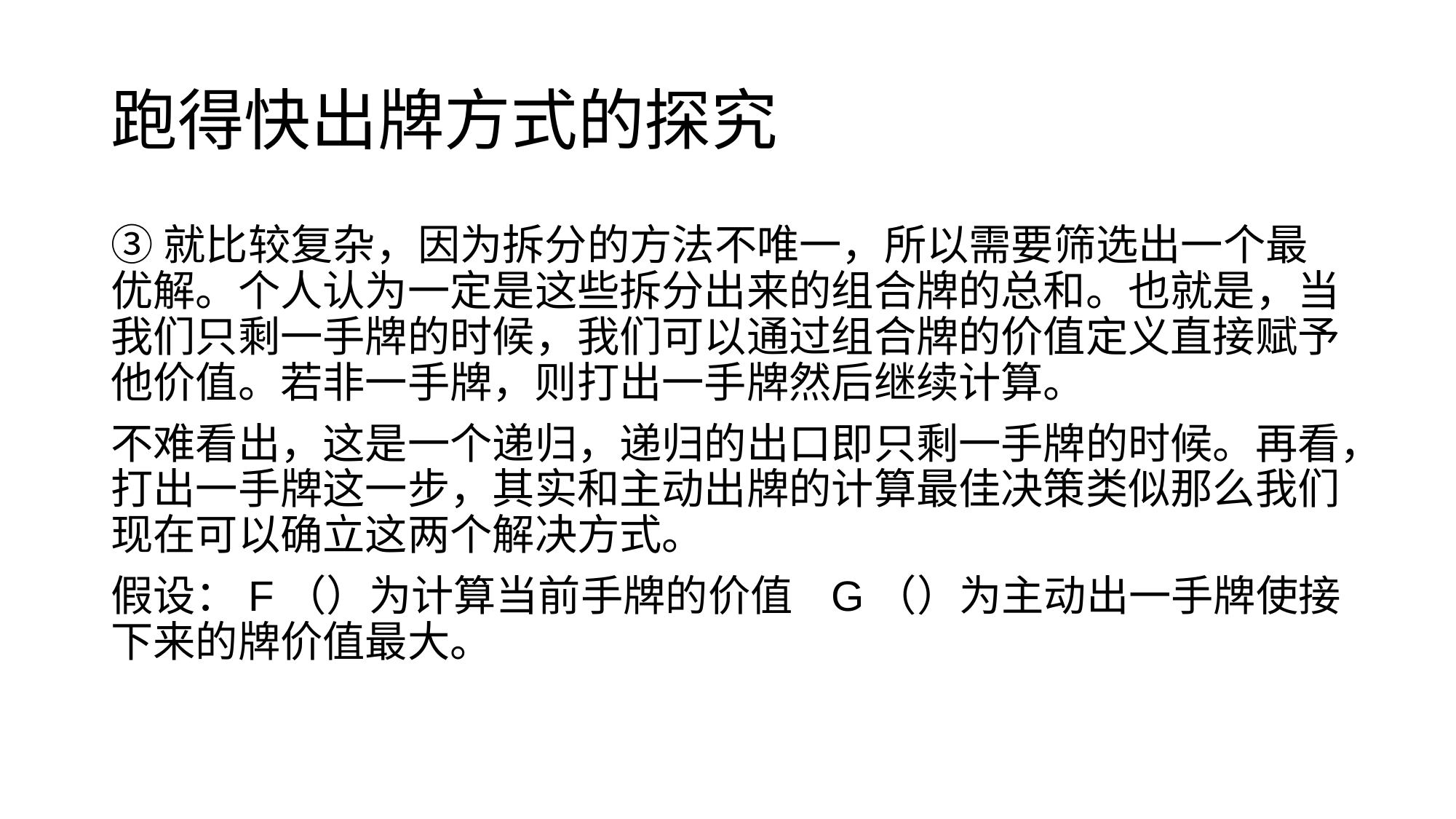

# 跑得快出牌方式的探究
③就比较复杂，因为拆分的方法不唯一，所以需要筛选出一个最优解。个人认为一定是这些拆分出来的组合牌的总和。也就是，当我们只剩一手牌的时候，我们可以通过组合牌的价值定义直接赋予他价值。若非一手牌，则打出一手牌然后继续计算。
不难看出，这是一个递归，递归的出口即只剩一手牌的时候。再看，打出一手牌这一步，其实和主动出牌的计算最佳决策类似那么我们现在可以确立这两个解决方式。
假设：F（）为计算当前手牌的价值   G（）为主动出一手牌使接下来的牌价值最大。